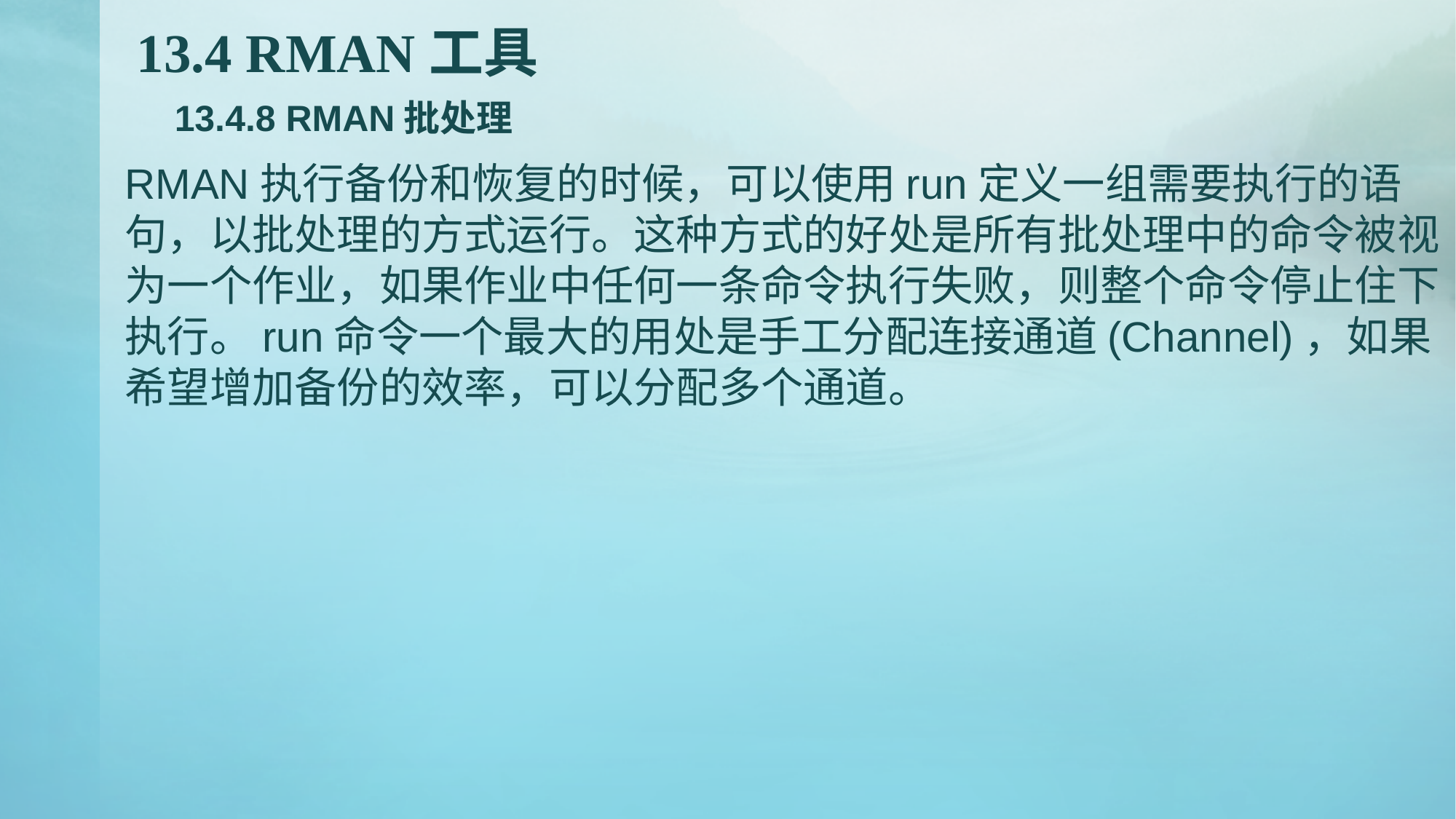

# 13.4 RMAN工具 13.4.8 RMAN批处理
RMAN执行备份和恢复的时候，可以使用run定义一组需要执行的语句，以批处理的方式运行。这种方式的好处是所有批处理中的命令被视为一个作业，如果作业中任何一条命令执行失败，则整个命令停止住下执行。run命令一个最大的用处是手工分配连接通道(Channel)，如果希望增加备份的效率，可以分配多个通道。